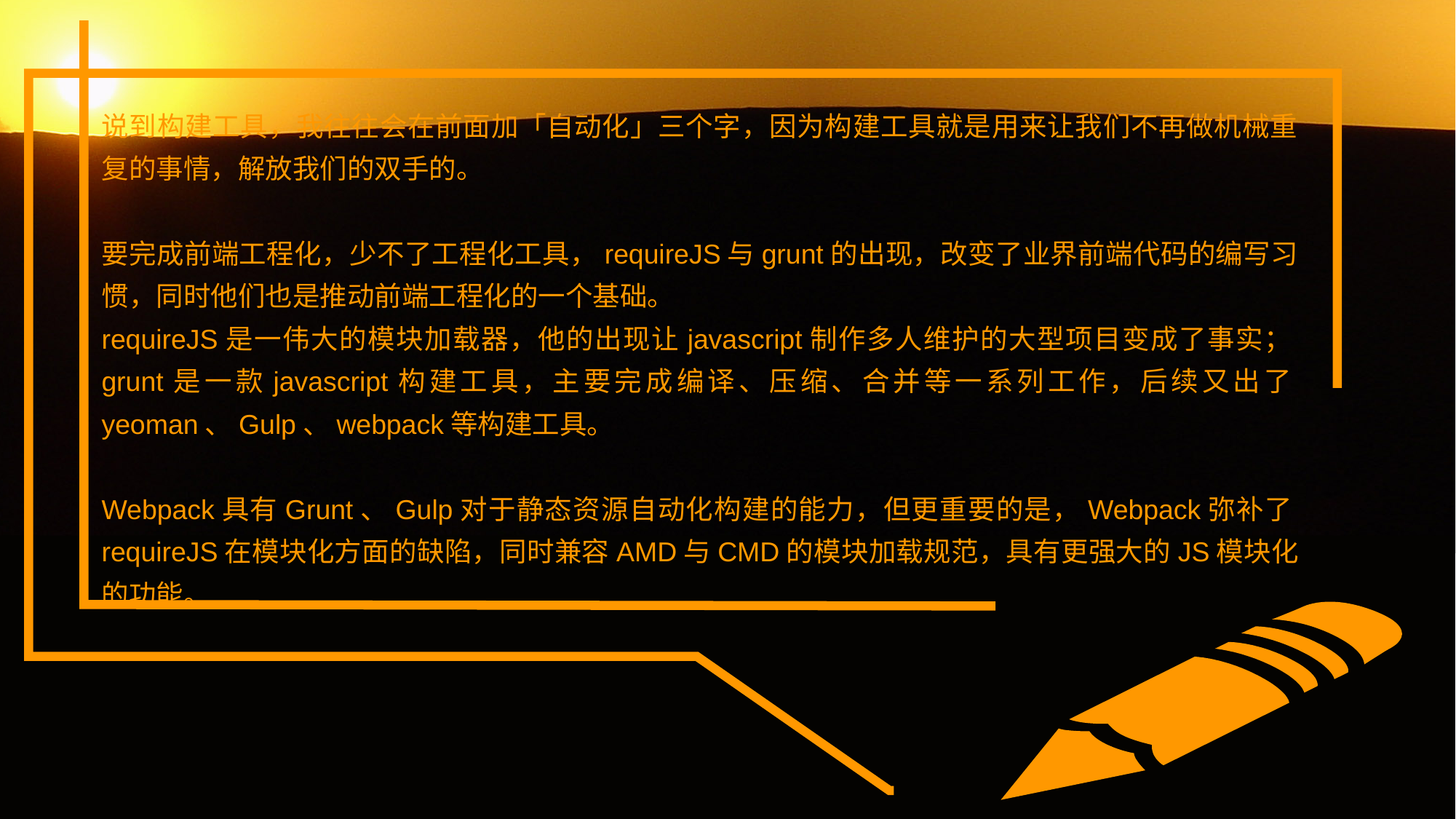

说到构建工具，我往往会在前面加「自动化」三个字，因为构建工具就是用来让我们不再做机械重复的事情，解放我们的双手的。

要完成前端工程化，少不了工程化工具，requireJS与grunt的出现，改变了业界前端代码的编写习惯，同时他们也是推动前端工程化的一个基础。
requireJS是一伟大的模块加载器，他的出现让javascript制作多人维护的大型项目变成了事实；grunt是一款javascript构建工具，主要完成编译、压缩、合并等一系列工作，后续又出了yeoman、Gulp、webpack等构建工具。

Webpack具有Grunt、Gulp对于静态资源自动化构建的能力，但更重要的是，Webpack弥补了requireJS在模块化方面的缺陷，同时兼容AMD与CMD的模块加载规范，具有更强大的JS模块化的功能。